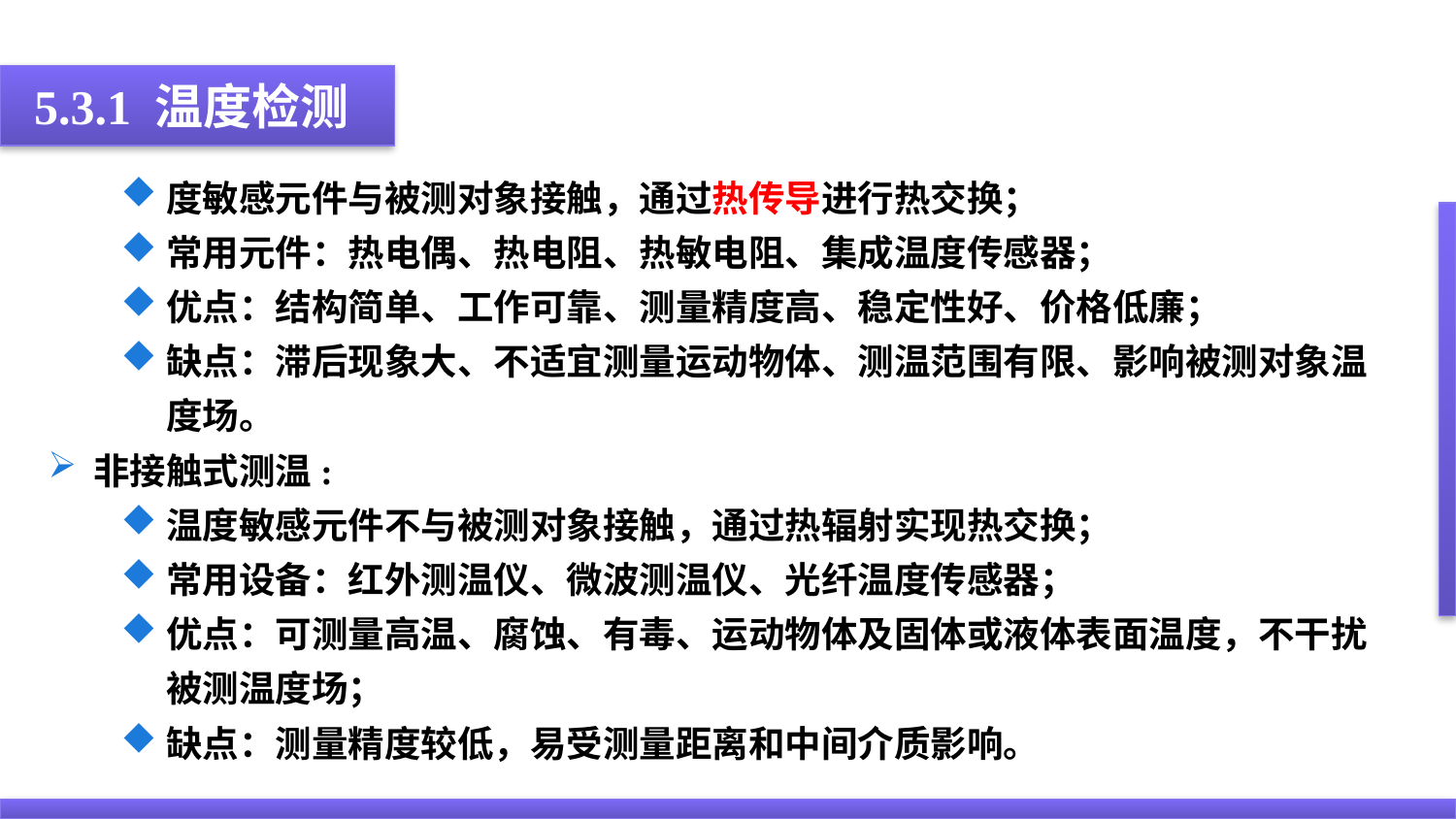

5.3.1 温度检测
度敏感元件与被测对象接触，通过热传导进行热交换；
常用元件：热电偶、热电阻、热敏电阻、集成温度传感器；
优点：结构简单、工作可靠、测量精度高、稳定性好、价格低廉；
缺点：滞后现象大、不适宜测量运动物体、测温范围有限、影响被测对象温度场。
非接触式测温:
温度敏感元件不与被测对象接触，通过热辐射实现热交换；
常用设备：红外测温仪、微波测温仪、光纤温度传感器；
优点：可测量高温、腐蚀、有毒、运动物体及固体或液体表面温度，不干扰被测温度场；
缺点：测量精度较低，易受测量距离和中间介质影响。